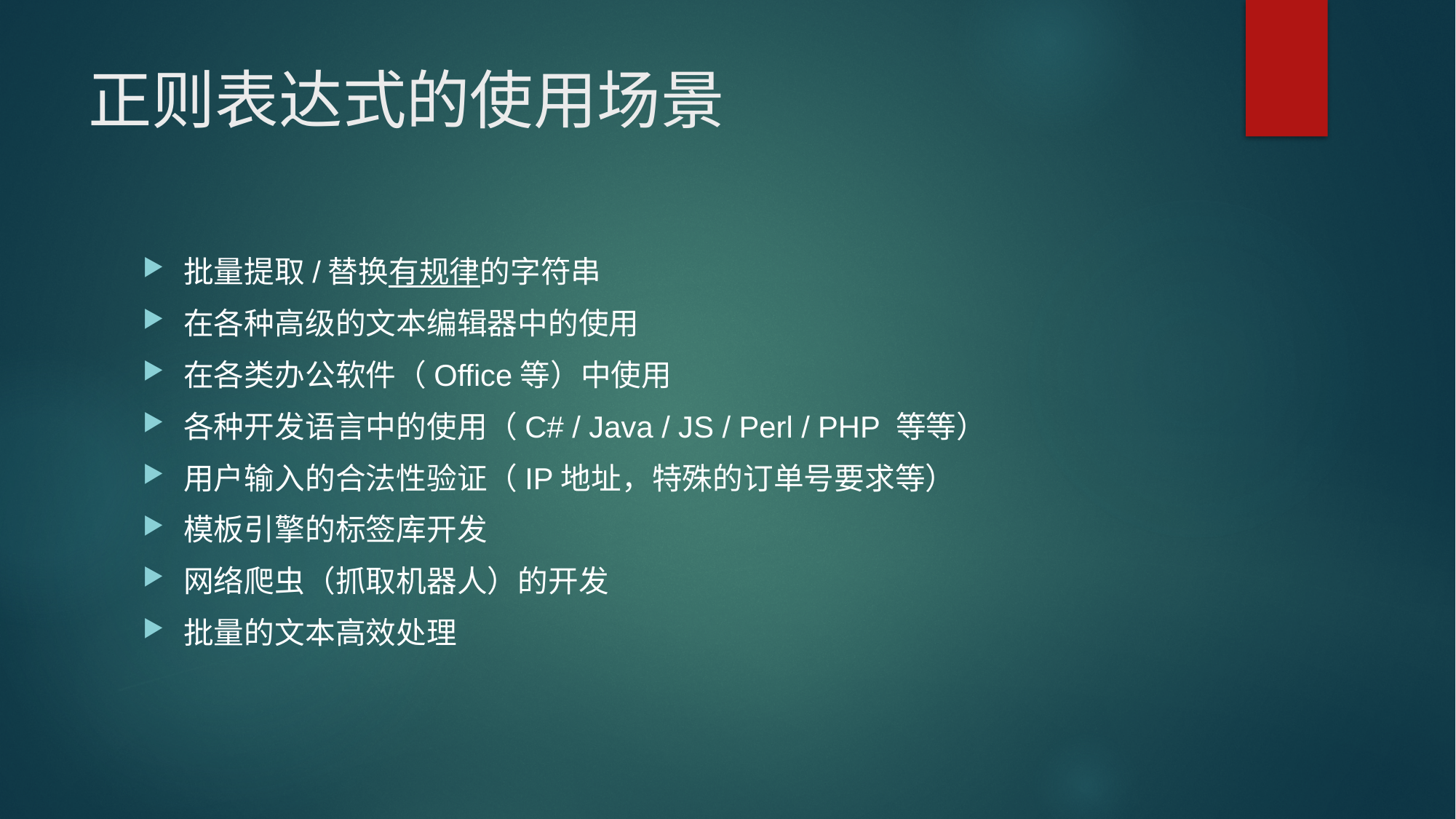

# 正则表达式的使用场景
批量提取/替换有规律的字符串
在各种高级的文本编辑器中的使用
在各类办公软件（Office等）中使用
各种开发语言中的使用（C# / Java / JS / Perl / PHP 等等）
用户输入的合法性验证（IP地址，特殊的订单号要求等）
模板引擎的标签库开发
网络爬虫（抓取机器人）的开发
批量的文本高效处理